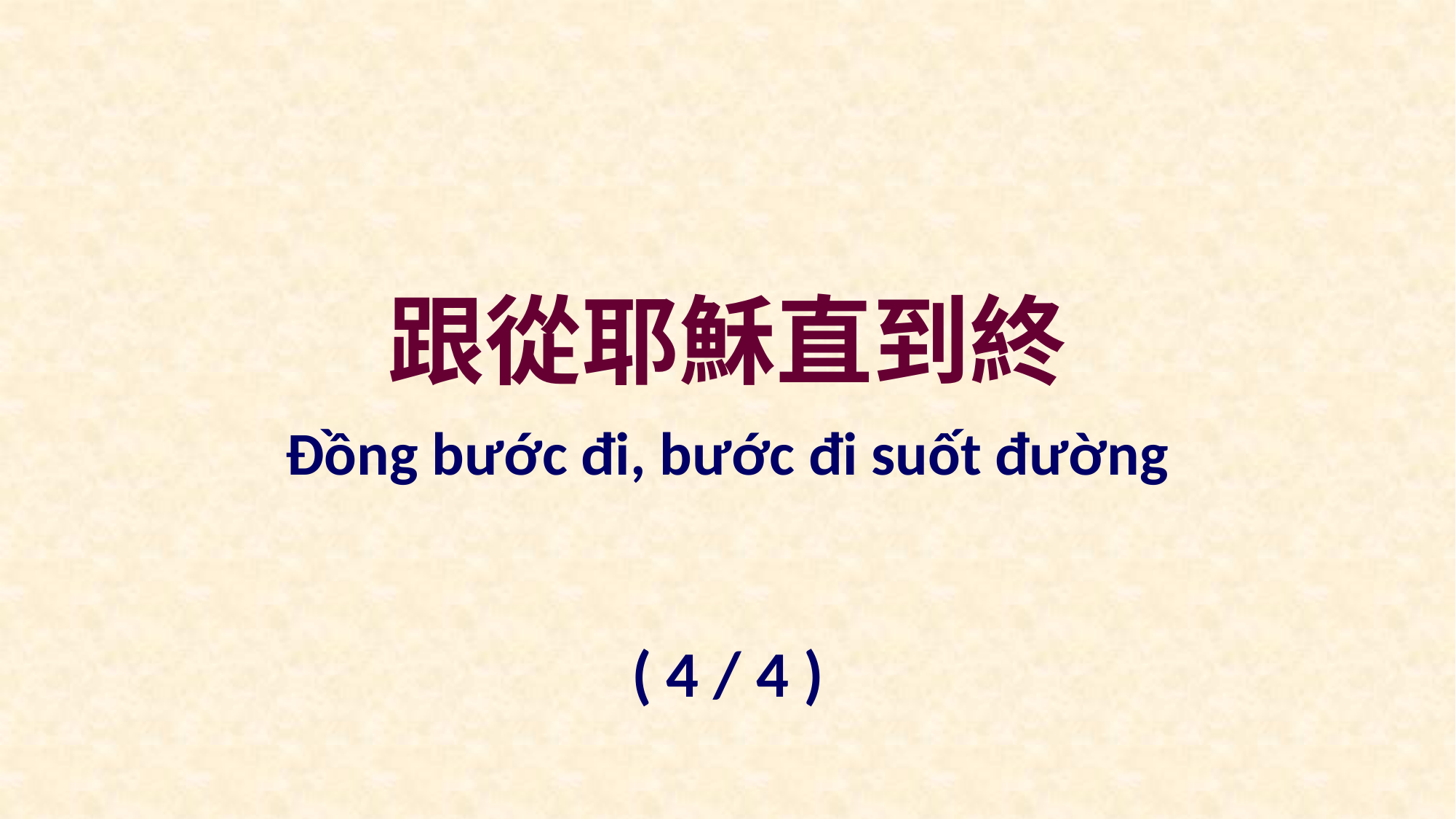

跟從耶穌直到終
Đồng bước đi, bước đi suốt đường
( 4 / 4 )